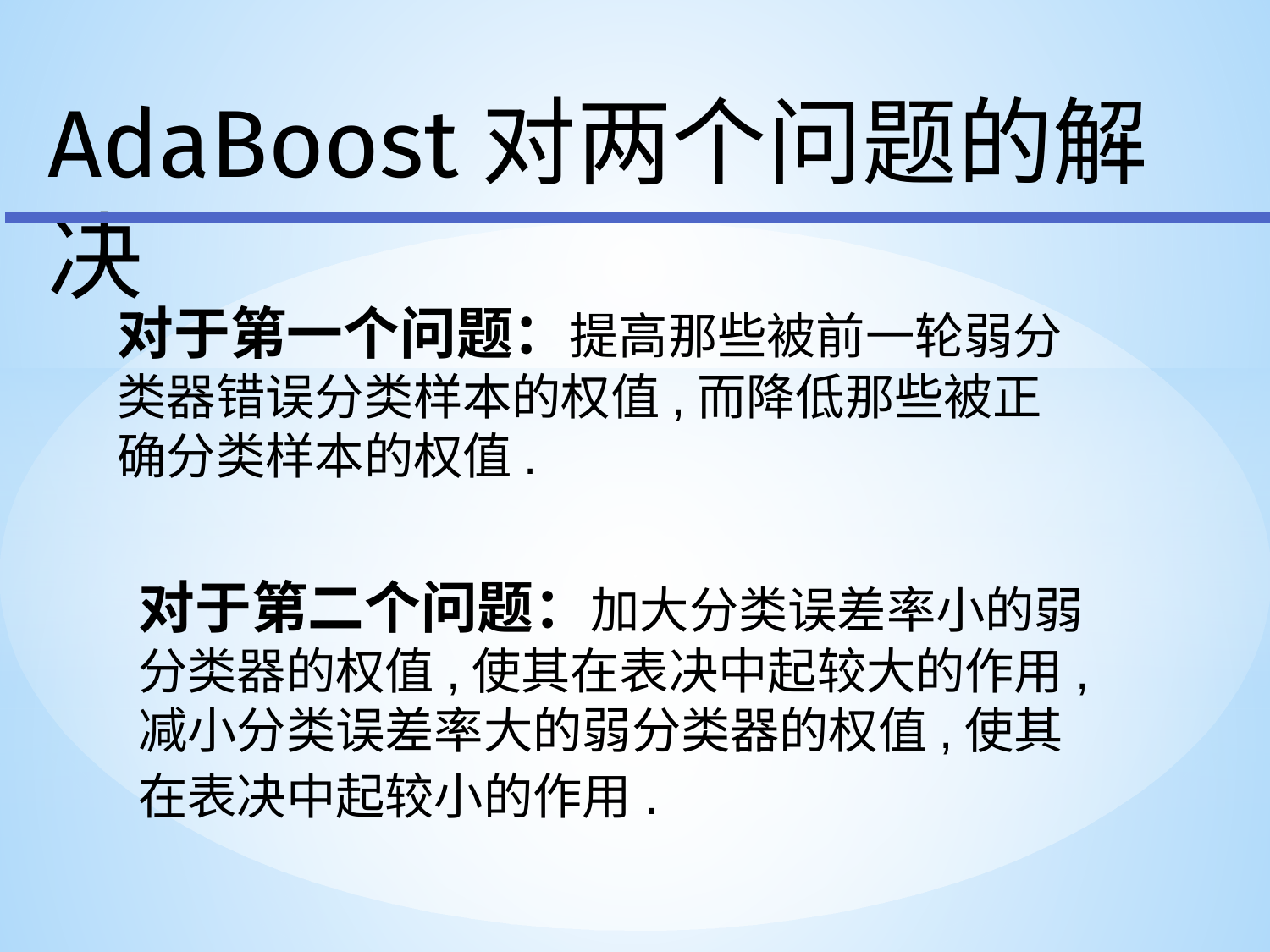

AdaBoost对两个问题的解决
对于第一个问题：提高那些被前一轮弱分类器错误分类样本的权值,而降低那些被正确分类样本的权值.
对于第二个问题：加大分类误差率小的弱分类器的权值,使其在表决中起较大的作用,减小分类误差率大的弱分类器的权值,使其在表决中起较小的作用.